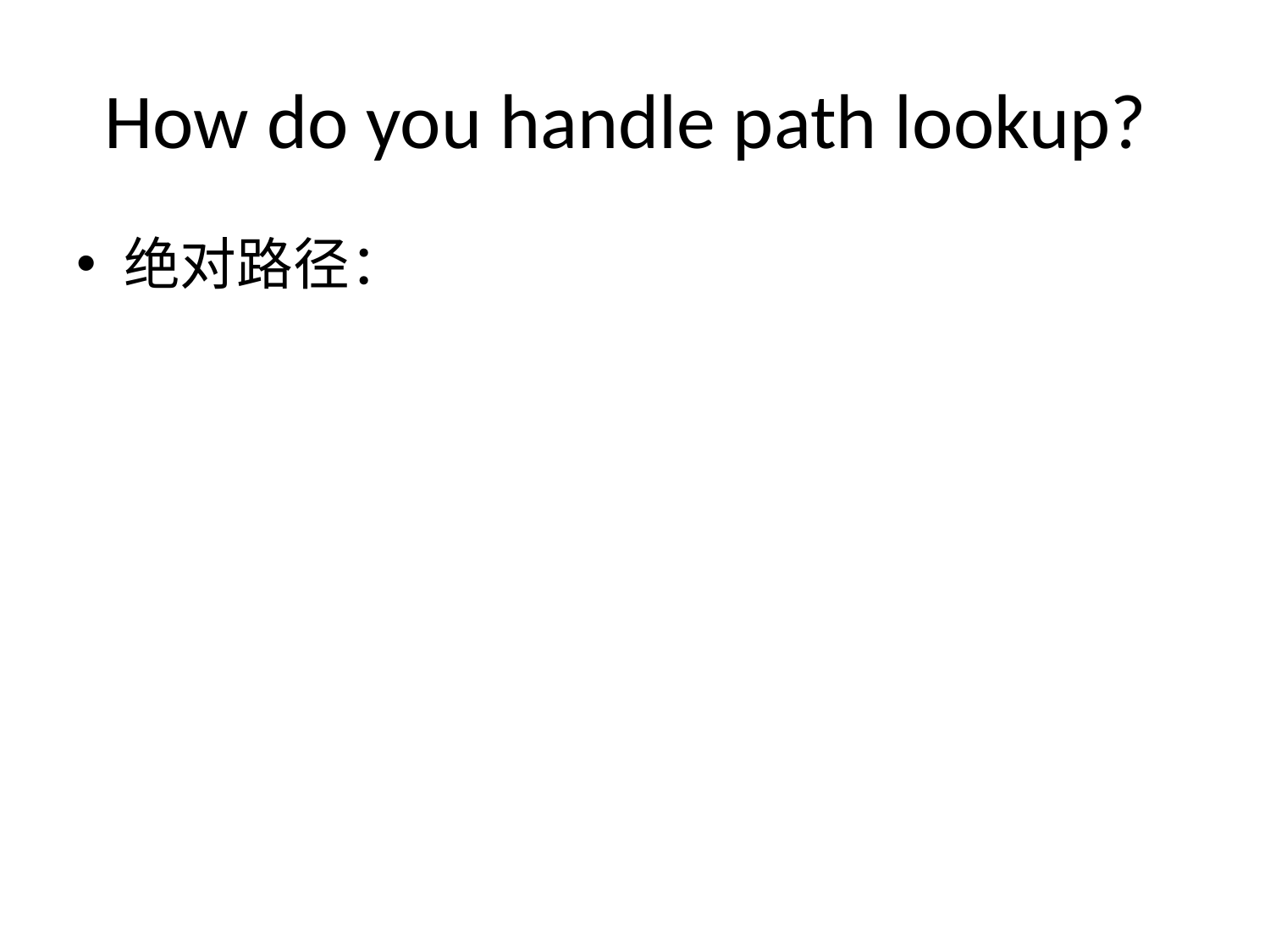

# How do you handle path lookup?
绝对路径：